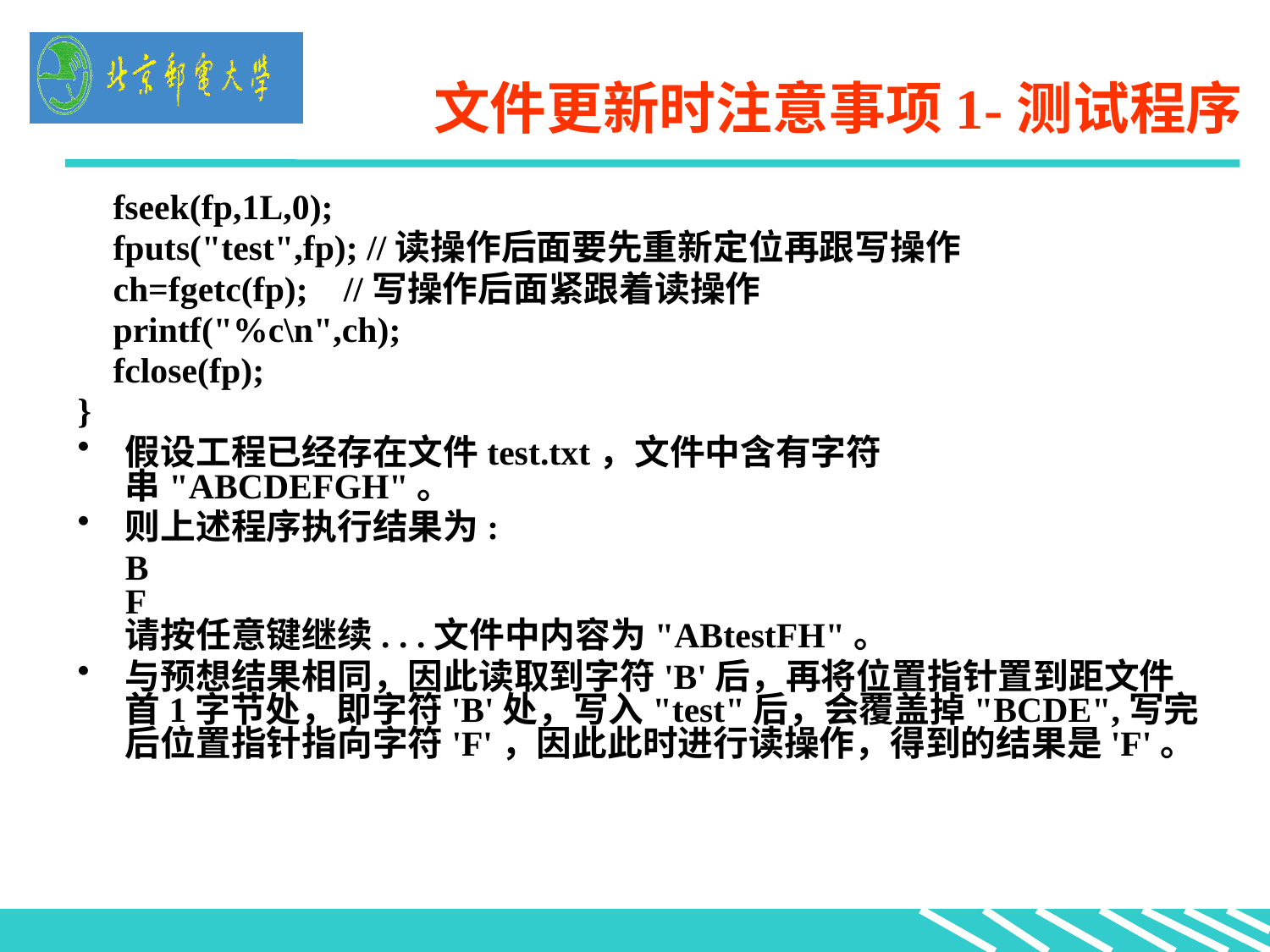

# 文件更新时注意事项1-测试程序
    fseek(fp,1L,0);
    fputs("test",fp); //读操作后面要先重新定位再跟写操作
    ch=fgetc(fp);    //写操作后面紧跟着读操作
    printf("%c\n",ch);
    fclose(fp);
}
假设工程已经存在文件test.txt，文件中含有字符串"ABCDEFGH"。
则上述程序执行结果为:
	B
F
请按任意键继续. . .文件中内容为"ABtestFH"。
与预想结果相同，因此读取到字符'B'后，再将位置指针置到距文件首1字节处，即字符'B'处，写入"test"后，会覆盖掉"BCDE",写完后位置指针指向字符'F'，因此此时进行读操作，得到的结果是'F'。
42